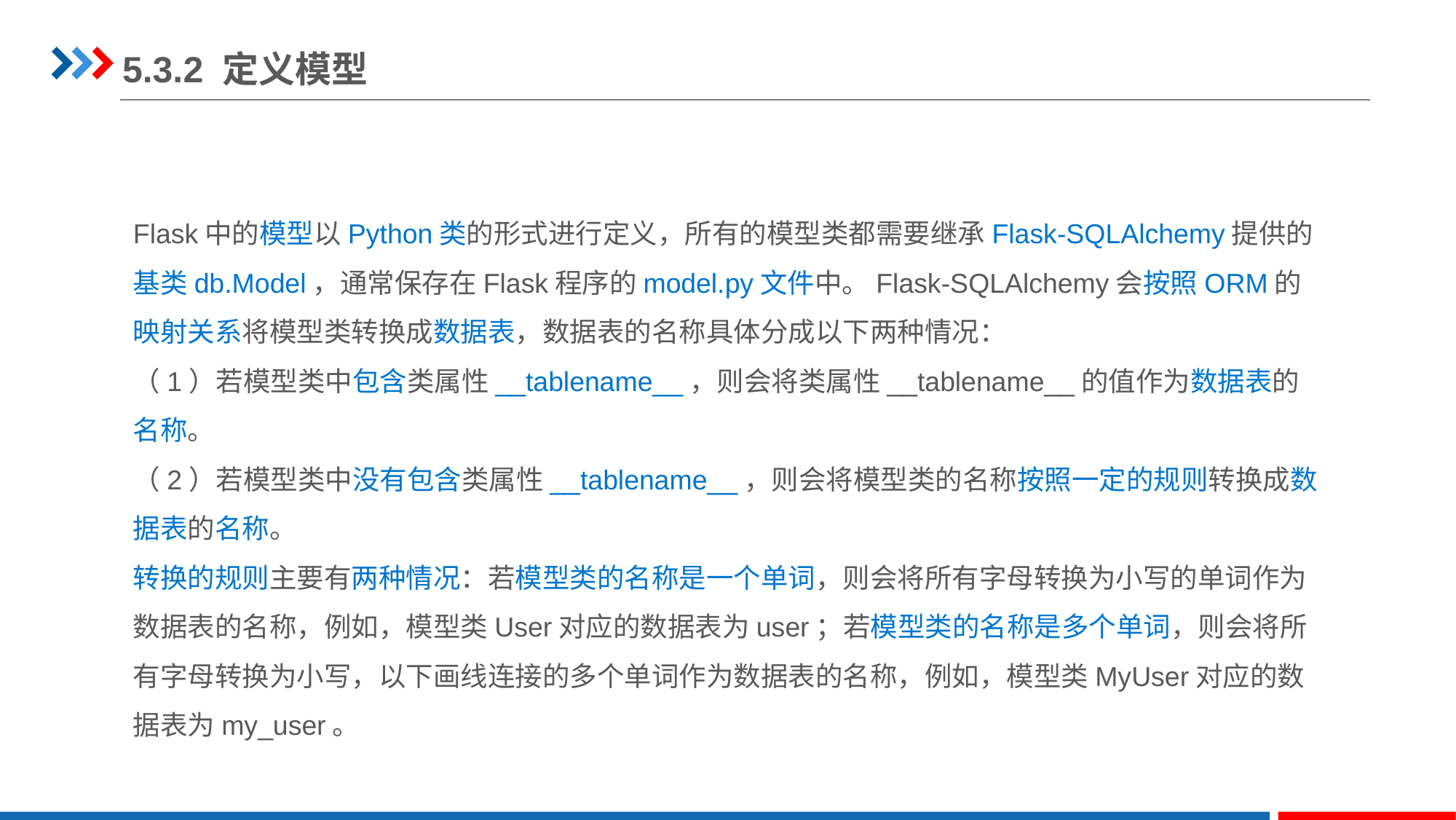

5.3.2 定义模型
Flask中的模型以Python类的形式进行定义，所有的模型类都需要继承Flask-SQLAlchemy提供的基类db.Model，通常保存在Flask程序的model.py文件中。Flask-SQLAlchemy会按照ORM的映射关系将模型类转换成数据表，数据表的名称具体分成以下两种情况：
（1）若模型类中包含类属性__tablename__，则会将类属性__tablename__的值作为数据表的名称。
（2）若模型类中没有包含类属性__tablename__，则会将模型类的名称按照一定的规则转换成数据表的名称。
转换的规则主要有两种情况：若模型类的名称是一个单词，则会将所有字母转换为小写的单词作为数据表的名称，例如，模型类User对应的数据表为user；若模型类的名称是多个单词，则会将所有字母转换为小写，以下画线连接的多个单词作为数据表的名称，例如，模型类MyUser对应的数据表为my_user。